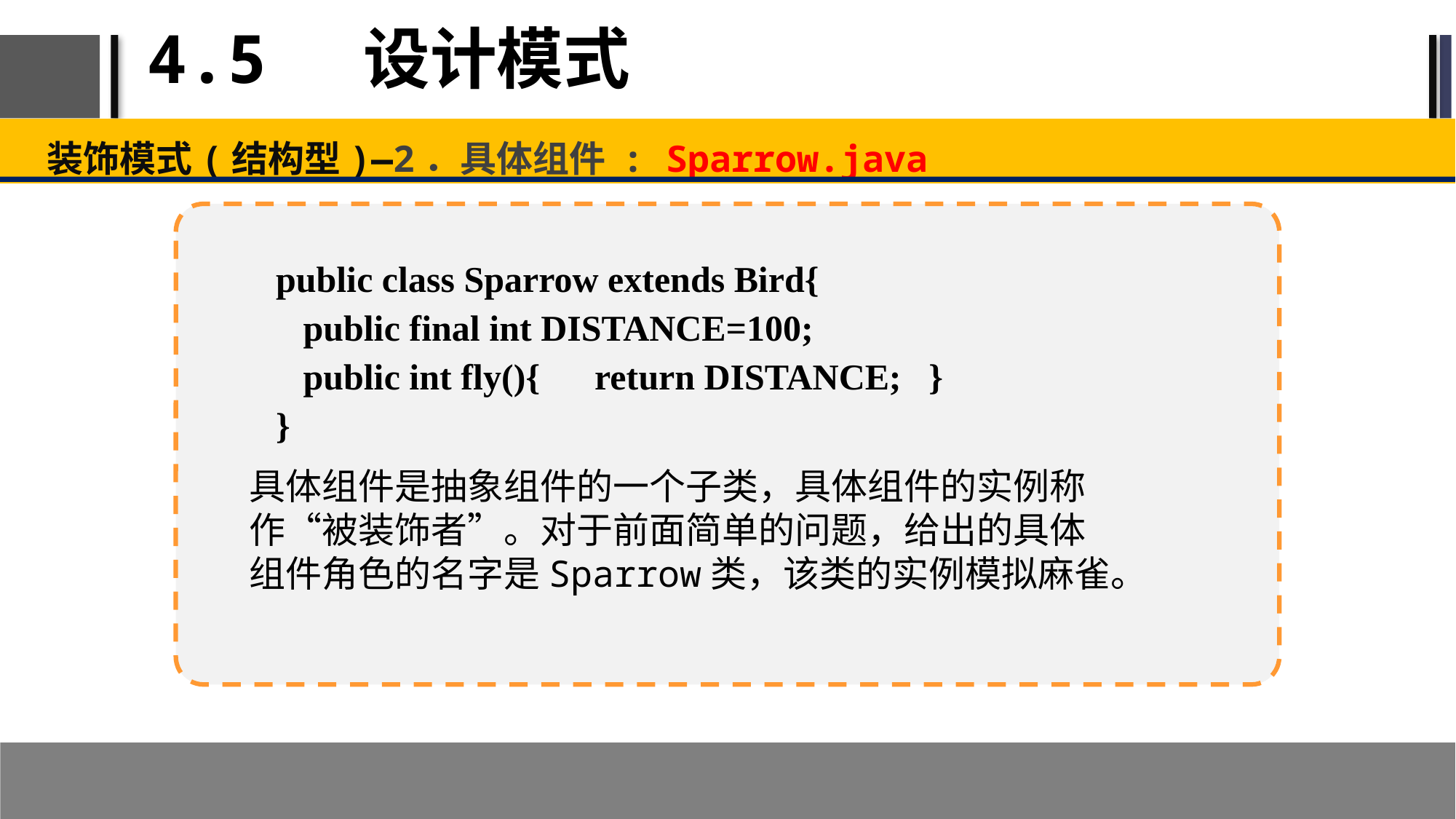

# 4.5  设计模式

装饰模式(结构型)—2．具体组件 : Sparrow.java

public class Sparrow extends Bird{
   public final int DISTANCE=100;
   public int fly(){      return DISTANCE;   }
}
具体组件是抽象组件的一个子类，具体组件的实例称作“被装饰者”。对于前面简单的问题，给出的具体组件角色的名字是Sparrow类，该类的实例模拟麻雀。